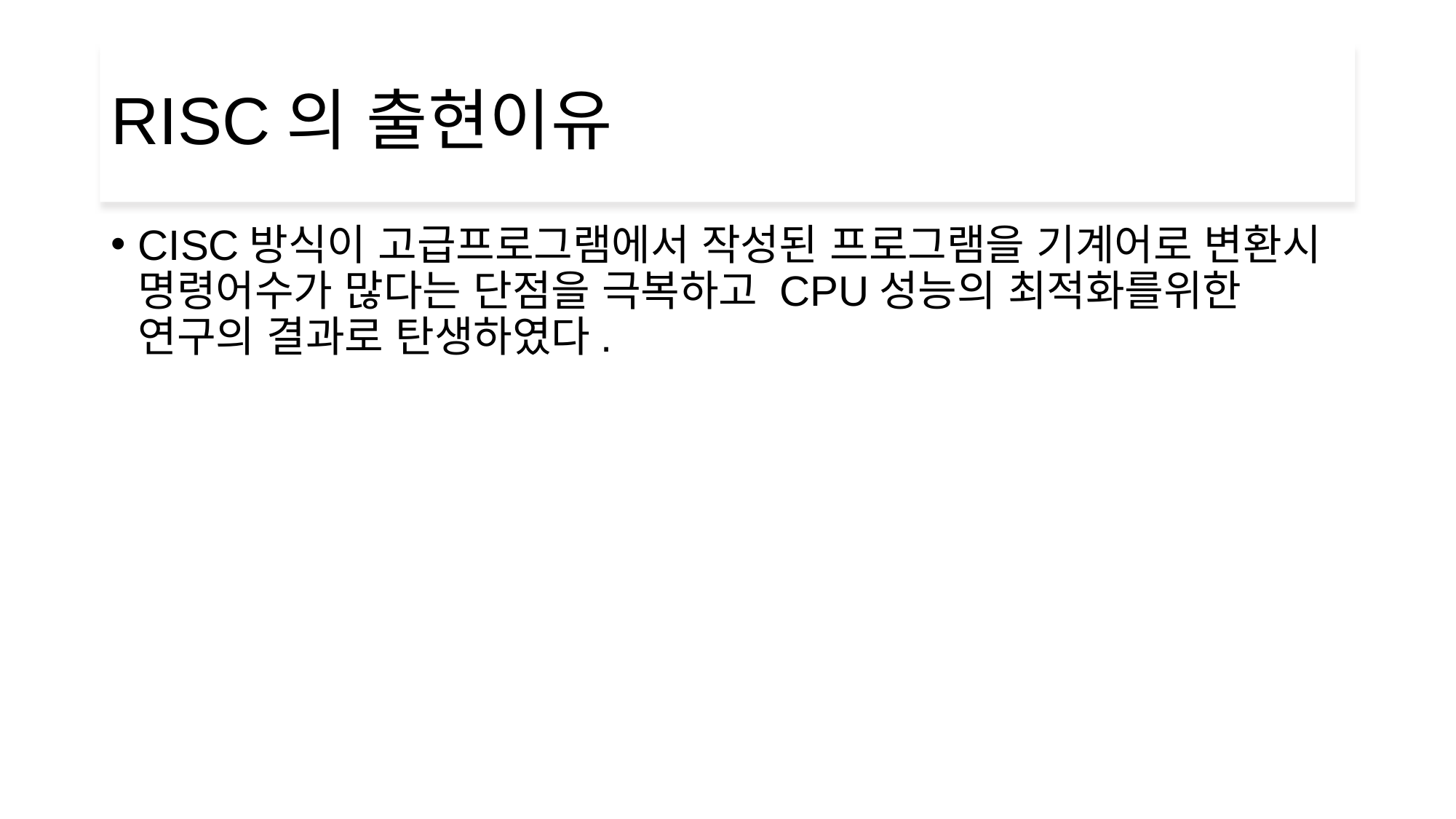

# RISC의 출현이유
CISC방식이 고급프로그램에서 작성된 프로그램을 기계어로 변환시 명령어수가 많다는 단점을 극복하고 CPU성능의 최적화를위한 연구의 결과로 탄생하였다.